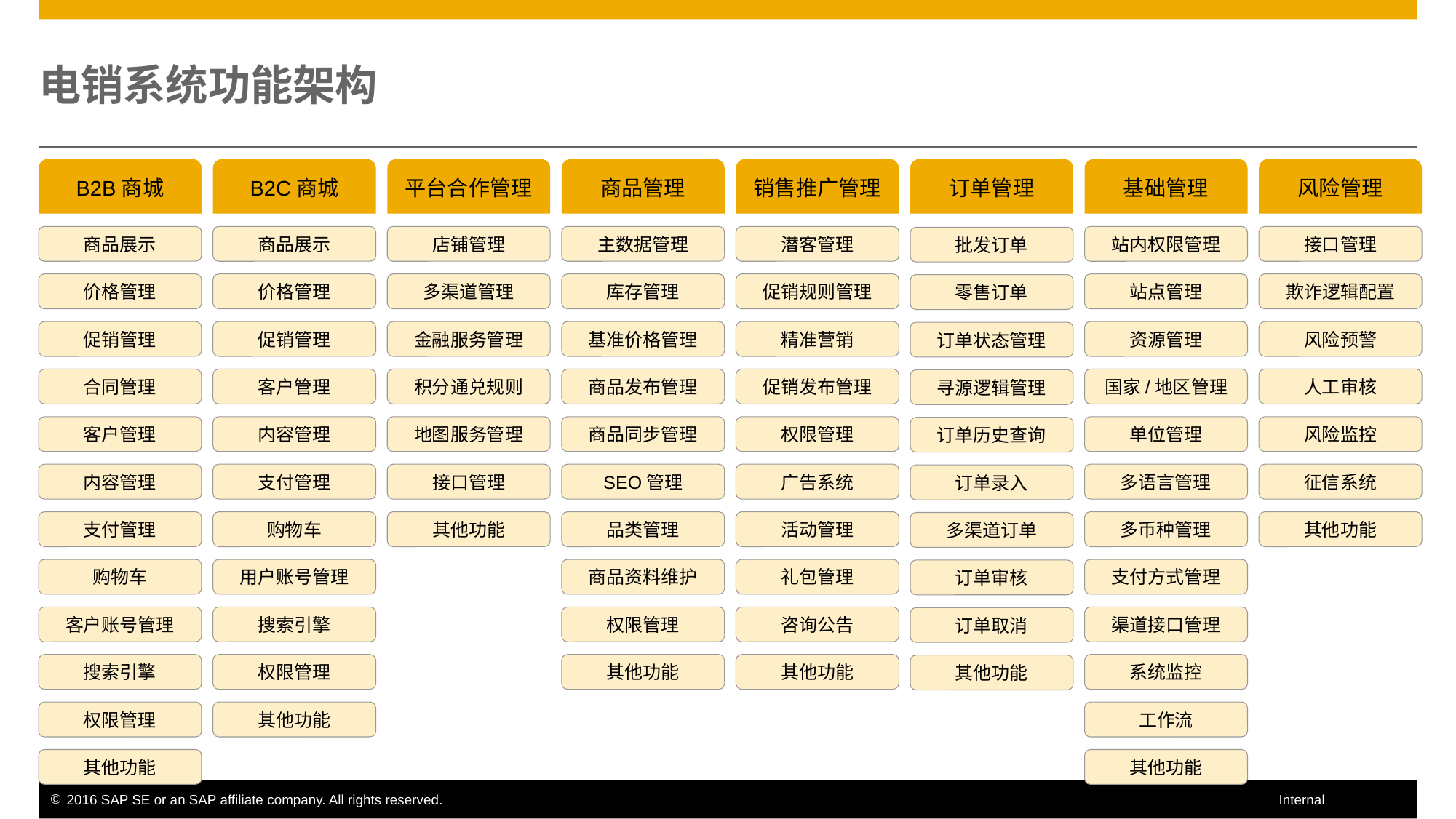

# 电销系统功能架构
B2B商城
B2C商城
平台合作管理
商品管理
销售推广管理
订单管理
基础管理
风险管理
商品展示
商品展示
店铺管理
主数据管理
潜客管理
站内权限管理
接口管理
批发订单
价格管理
价格管理
多渠道管理
库存管理
促销规则管理
站点管理
欺诈逻辑配置
零售订单
促销管理
促销管理
金融服务管理
基准价格管理
精准营销
资源管理
风险预警
订单状态管理
合同管理
客户管理
积分通兑规则
商品发布管理
促销发布管理
国家/地区管理
人工审核
寻源逻辑管理
客户管理
内容管理
地图服务管理
商品同步管理
权限管理
单位管理
风险监控
订单历史查询
内容管理
支付管理
接口管理
SEO管理
广告系统
多语言管理
征信系统
订单录入
支付管理
购物车
其他功能
品类管理
活动管理
多币种管理
其他功能
多渠道订单
购物车
用户账号管理
商品资料维护
礼包管理
支付方式管理
订单审核
客户账号管理
搜索引擎
权限管理
咨询公告
渠道接口管理
订单取消
搜索引擎
权限管理
其他功能
其他功能
系统监控
其他功能
权限管理
其他功能
工作流
其他功能
其他功能